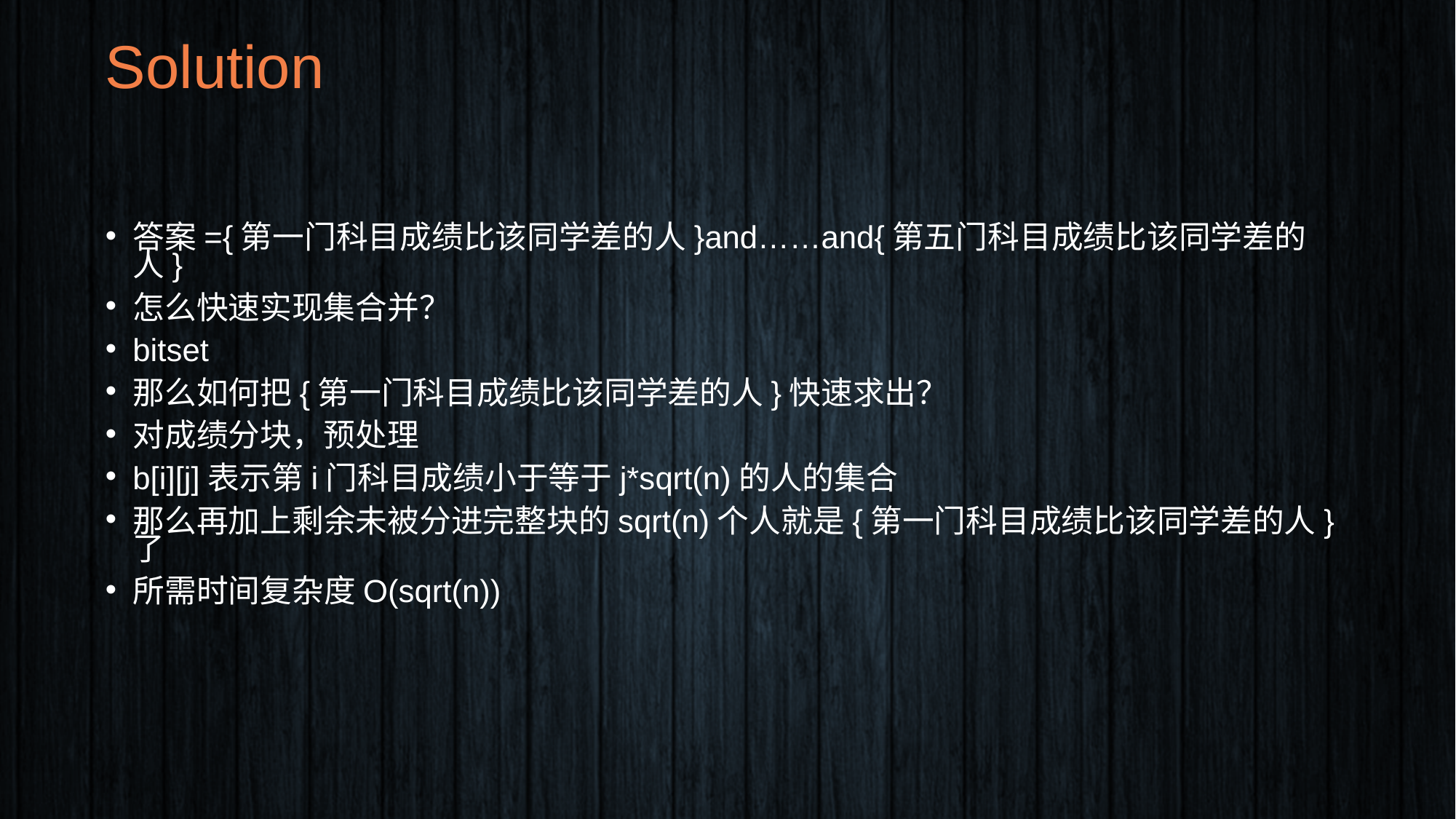

# Solution
答案={第一门科目成绩比该同学差的人}and……and{第五门科目成绩比该同学差的人}
怎么快速实现集合并？
bitset
那么如何把{第一门科目成绩比该同学差的人}快速求出？
对成绩分块，预处理
b[i][j]表示第i门科目成绩小于等于j*sqrt(n)的人的集合
那么再加上剩余未被分进完整块的sqrt(n)个人就是{第一门科目成绩比该同学差的人}了
所需时间复杂度O(sqrt(n))